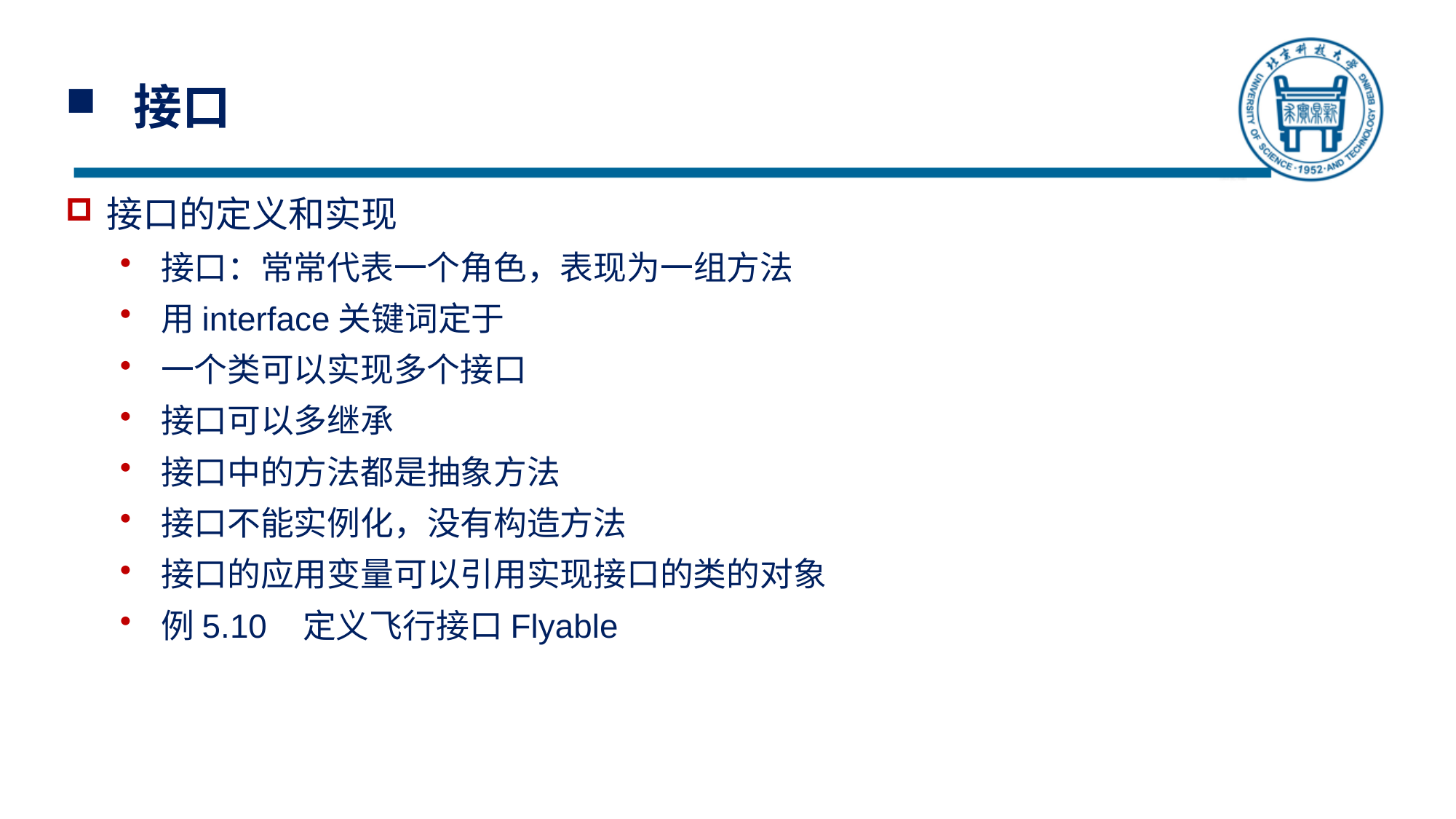

# 接口
接口的定义和实现
接口：常常代表一个角色，表现为一组方法
用interface关键词定于
一个类可以实现多个接口
接口可以多继承
接口中的方法都是抽象方法
接口不能实例化，没有构造方法
接口的应用变量可以引用实现接口的类的对象
例5.10   定义飞行接口Flyable